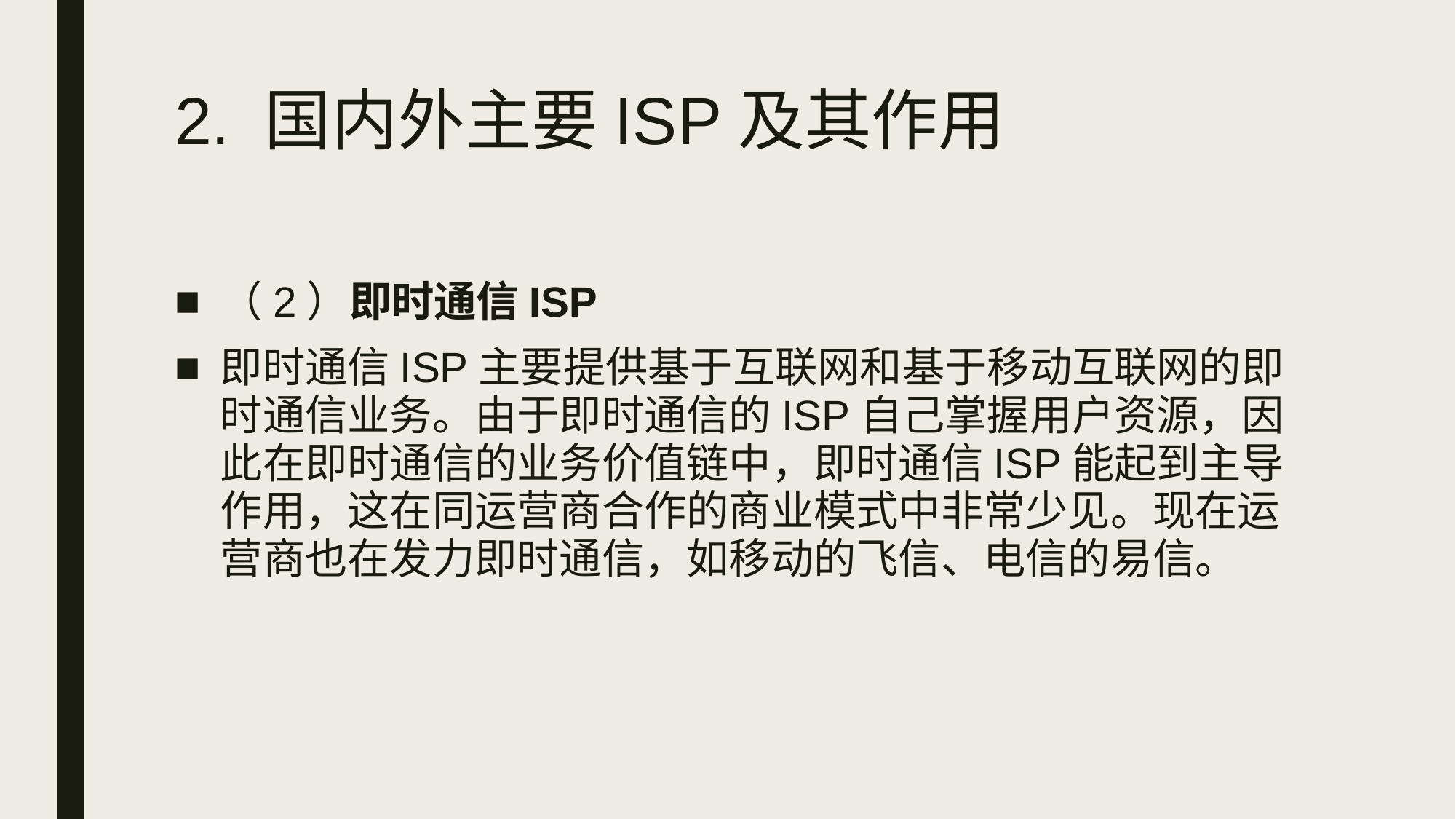

# 2. 国内外主要ISP及其作用
（2）即时通信ISP
即时通信ISP主要提供基于互联网和基于移动互联网的即时通信业务。由于即时通信的ISP自己掌握用户资源，因此在即时通信的业务价值链中，即时通信ISP能起到主导作用，这在同运营商合作的商业模式中非常少见。现在运营商也在发力即时通信，如移动的飞信、电信的易信。